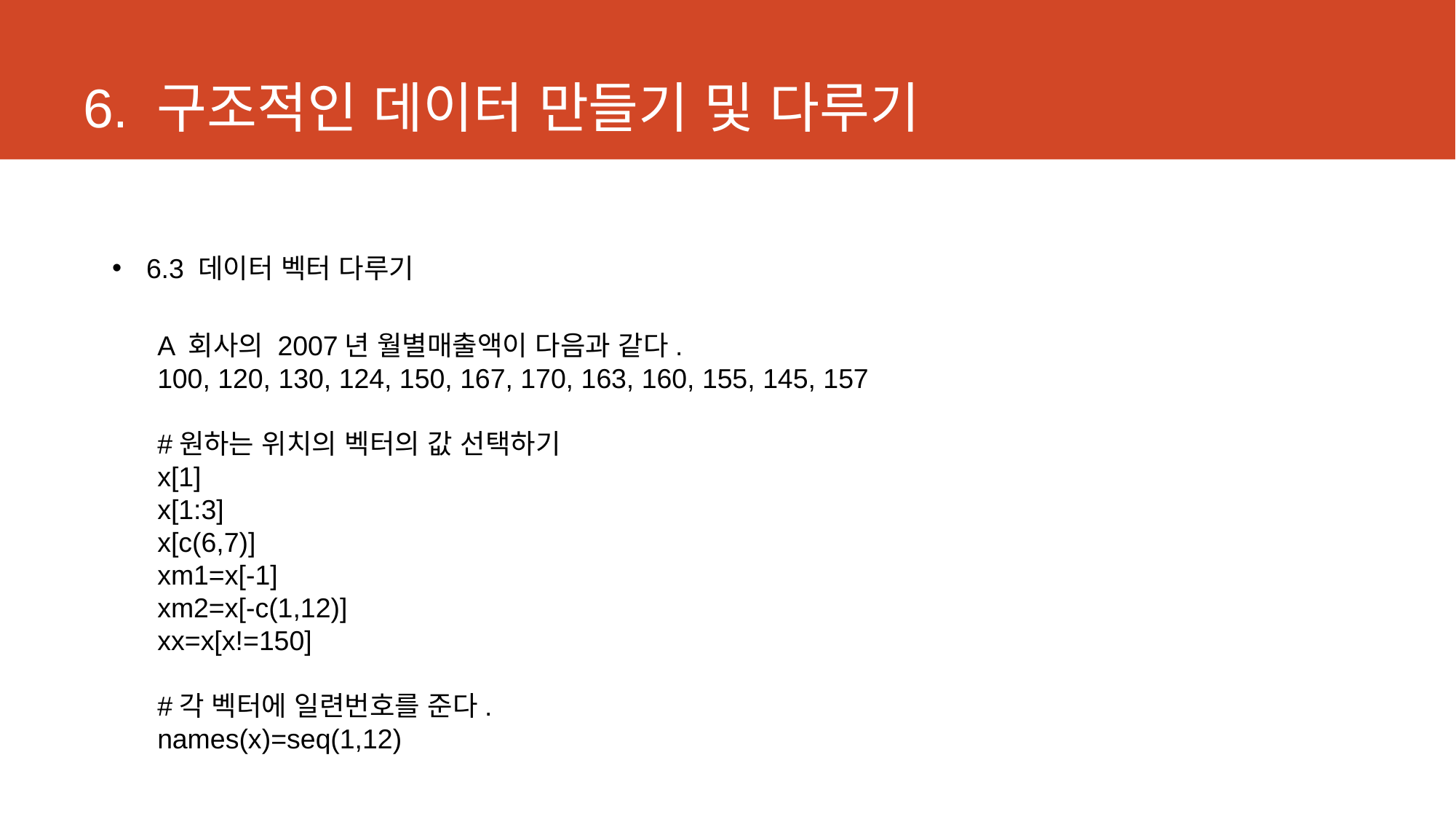

# 6. 구조적인 데이터 만들기 및 다루기
6.3 데이터 벡터 다루기
A 회사의 2007년 월별매출액이 다음과 같다.
100, 120, 130, 124, 150, 167, 170, 163, 160, 155, 145, 157

#원하는 위치의 벡터의 값 선택하기
x[1]
x[1:3]
x[c(6,7)]
xm1=x[-1]
xm2=x[-c(1,12)]
xx=x[x!=150]

#각 벡터에 일련번호를 준다.
names(x)=seq(1,12)